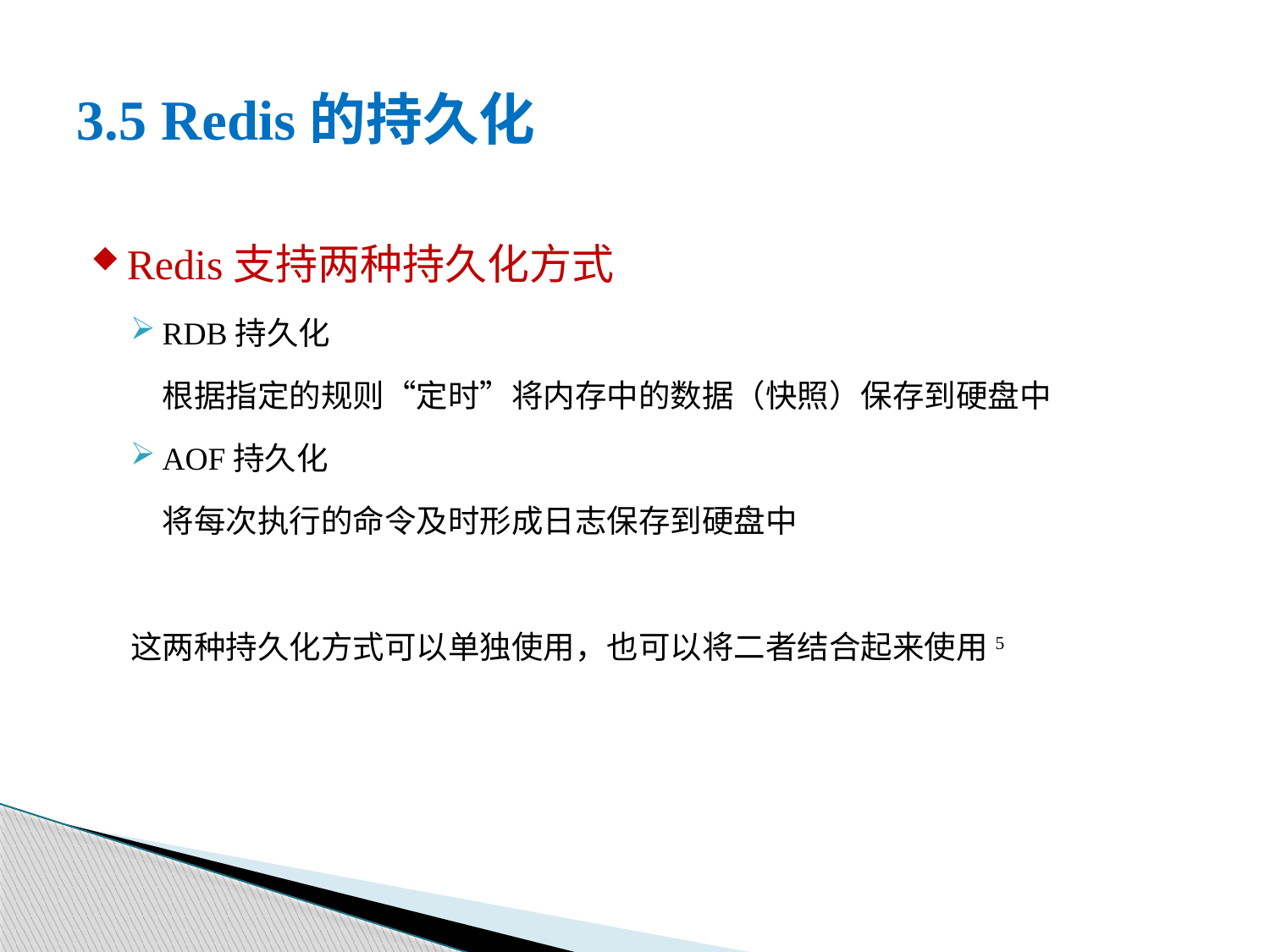

# 3.5 Redis的持久化
Redis支持两种持久化方式
RDB持久化
	根据指定的规则“定时”将内存中的数据（快照）保存到硬盘中
AOF持久化
	将每次执行的命令及时形成日志保存到硬盘中

这两种持久化方式可以单独使用，也可以将二者结合起来使用5